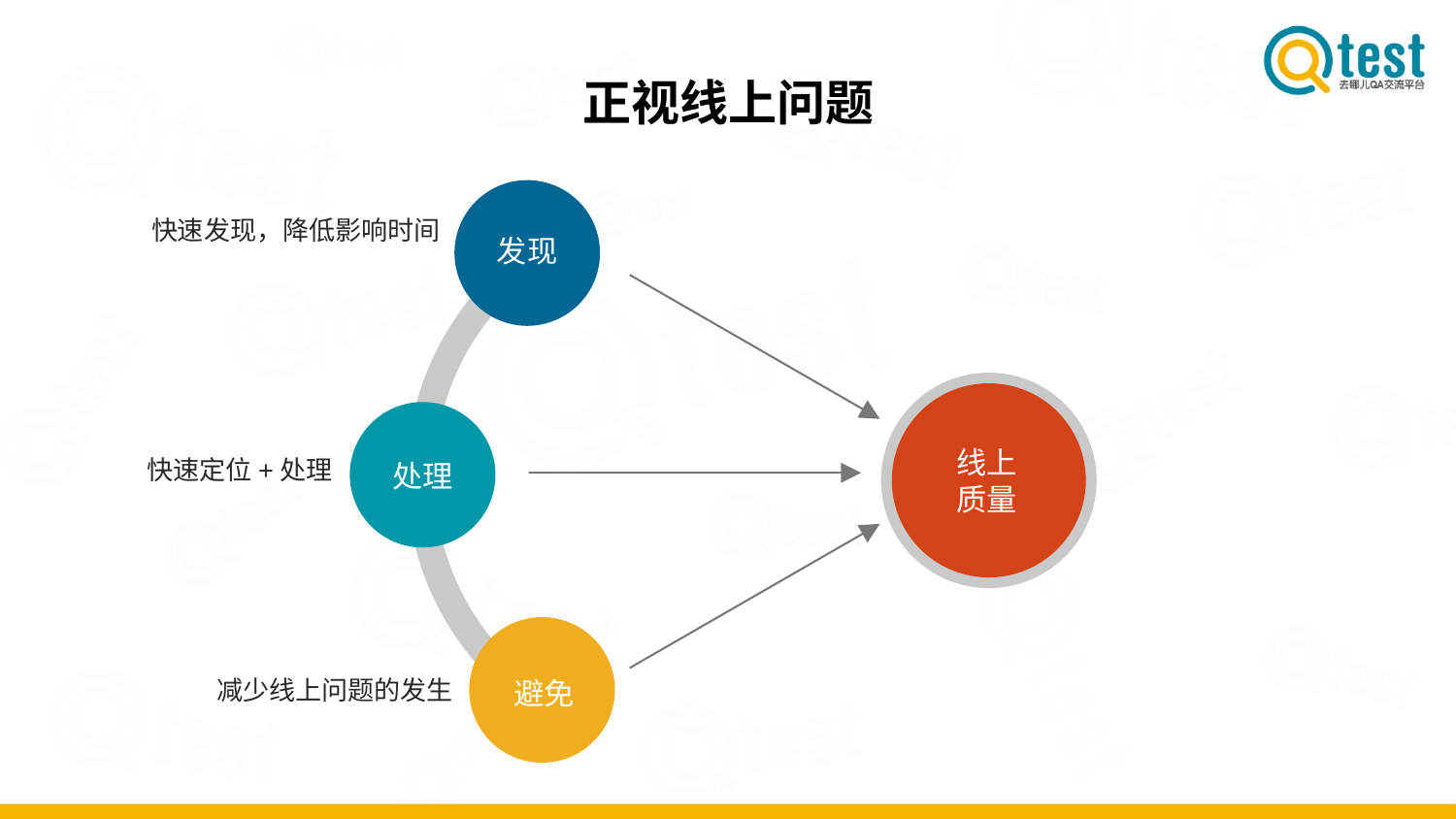

# 正视线上问题

快速发现，降低影响时间
发现

线上质量
快速定位+处理
处理

减少线上问题的发生
避免